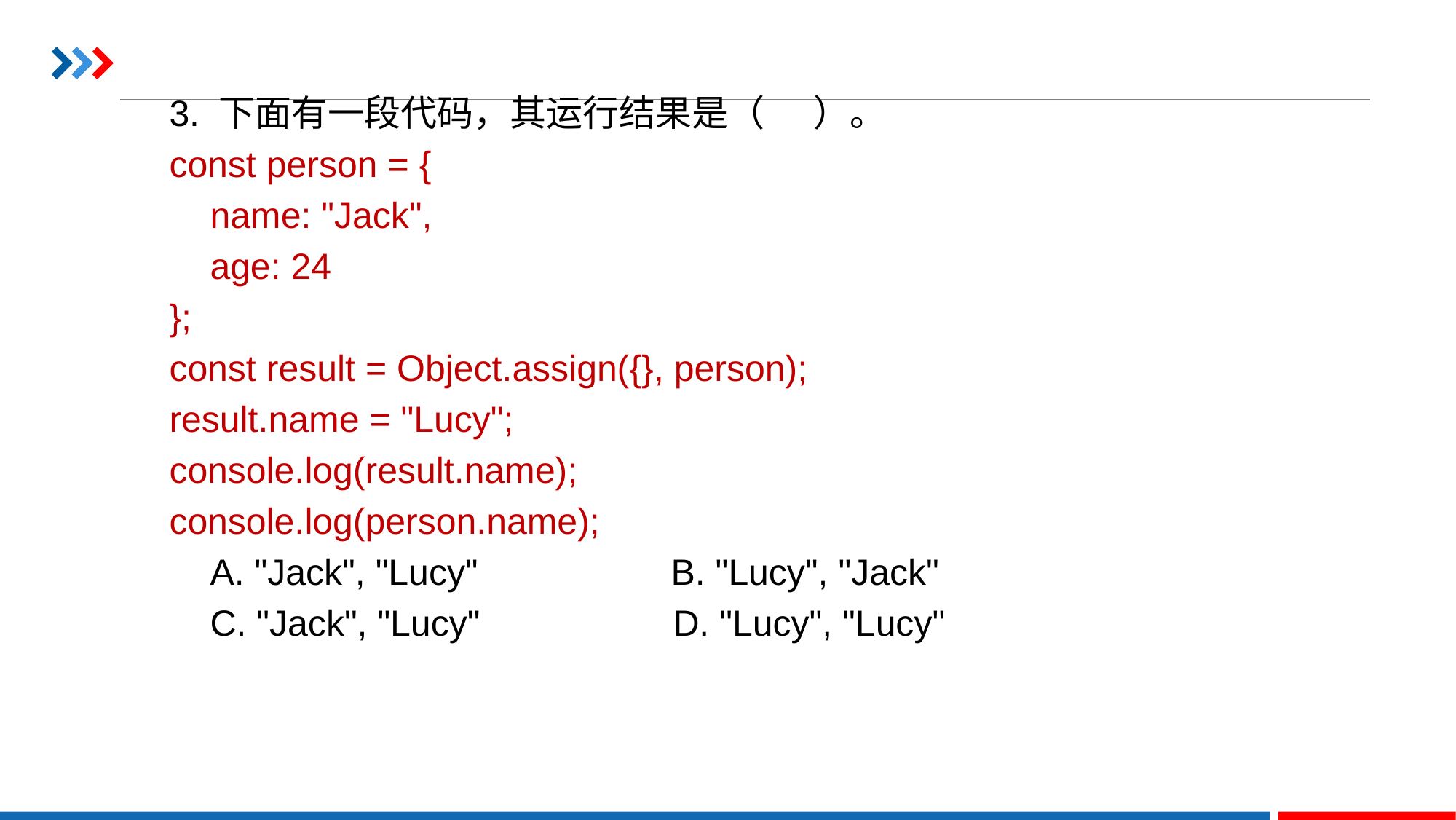

3. 下面有一段代码，其运行结果是（      ）。
const person = {
    name: "Jack",
    age: 24
};
const result = Object.assign({}, person);
result.name = "Lucy";
console.log(result.name);
console.log(person.name);
    A. "Jack", "Lucy"                   B. "Lucy", "Jack"
    C. "Jack", "Lucy"                   D. "Lucy", "Lucy"